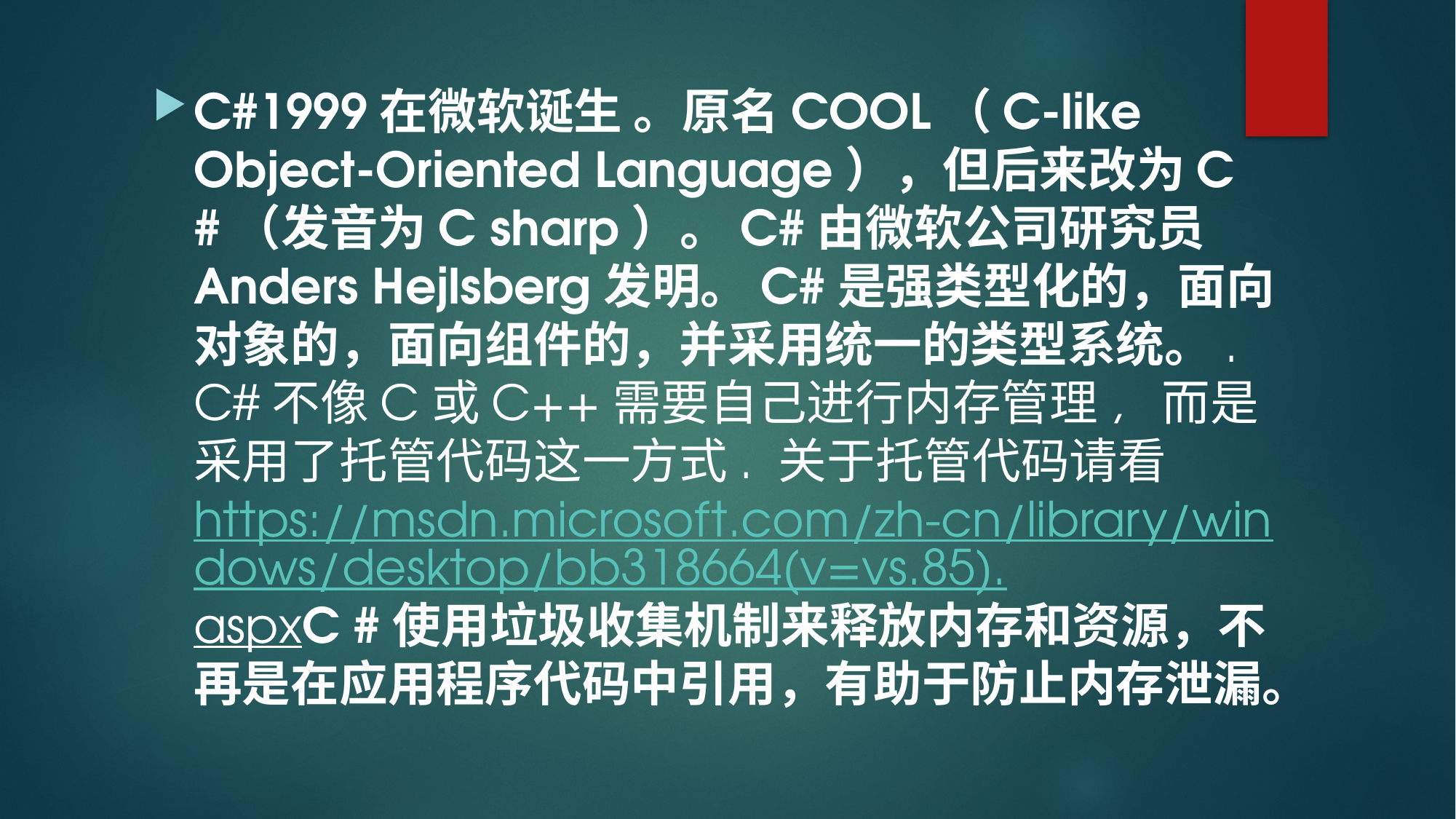

C#1999在微软诞生 。原名COOL（C-like Object-Oriented Language），但后来改为C #（发音为C sharp）。C#由微软公司研究员Anders Hejlsberg发明。C#是强类型化的，面向对象的，面向组件的，并采用统一的类型系统。. C#不像C或C++需要自己进行内存管理,  而是采用了托管代码这一方式. 关于托管代码请看https://msdn.microsoft.com/zh-cn/library/windows/desktop/bb318664(v=vs.85).aspxC #使用垃圾收集机制来释放内存和资源，不再是在应用程序代码中引用，有助于防止内存泄漏。